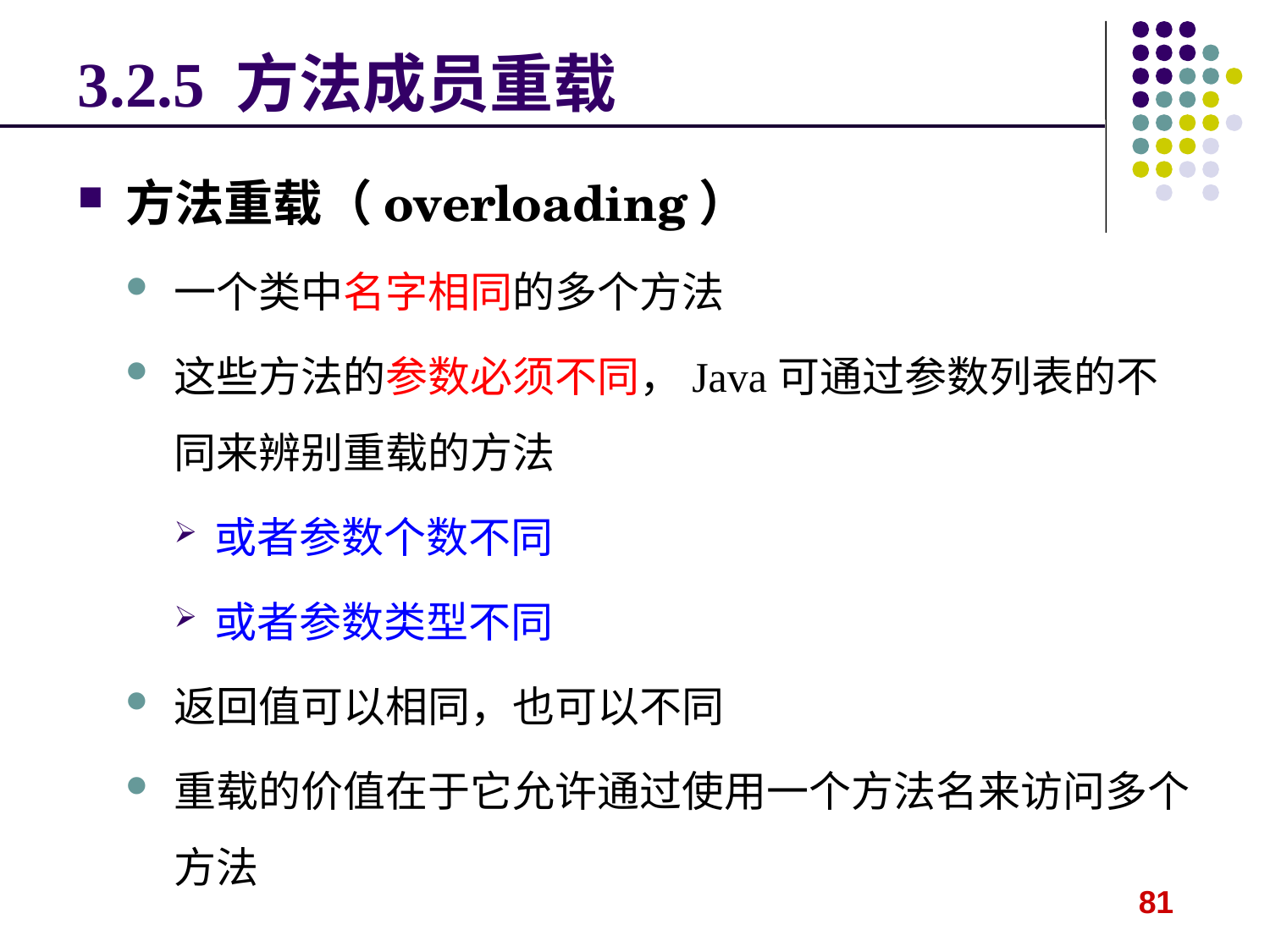

# 3.2.5 方法成员重载
方法重载（overloading）
一个类中名字相同的多个方法
这些方法的参数必须不同，Java可通过参数列表的不同来辨别重载的方法
或者参数个数不同
或者参数类型不同
返回值可以相同，也可以不同
重载的价值在于它允许通过使用一个方法名来访问多个方法